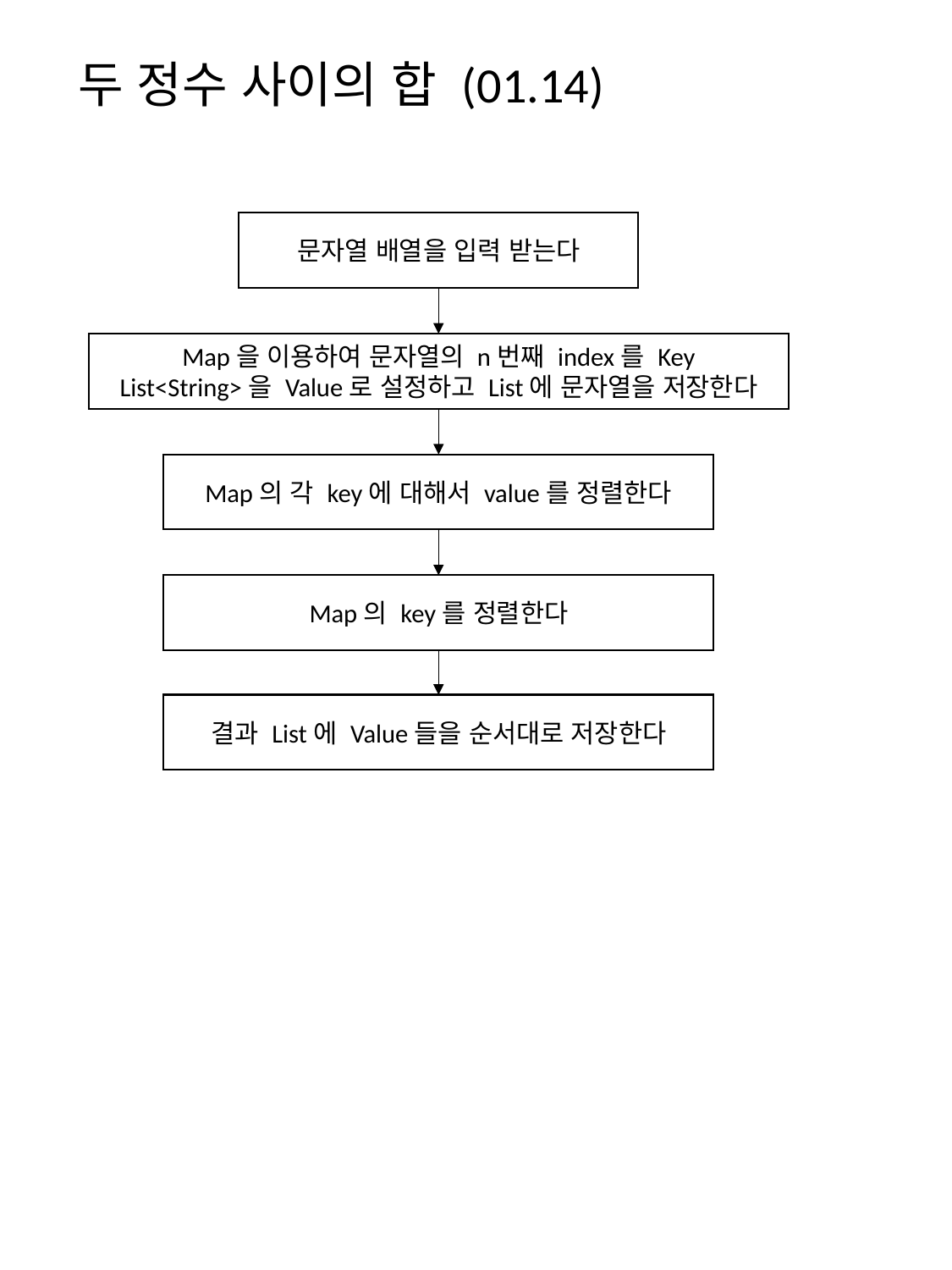

# 두 정수 사이의 합 (01.14)
문자열 배열을 입력 받는다
Map을 이용하여 문자열의 n번째 index를 Key
List<String>을 Value로 설정하고 List에 문자열을 저장한다
Map의 각 key에 대해서 value를 정렬한다
Map의 key를 정렬한다
결과 List에 Value들을 순서대로 저장한다